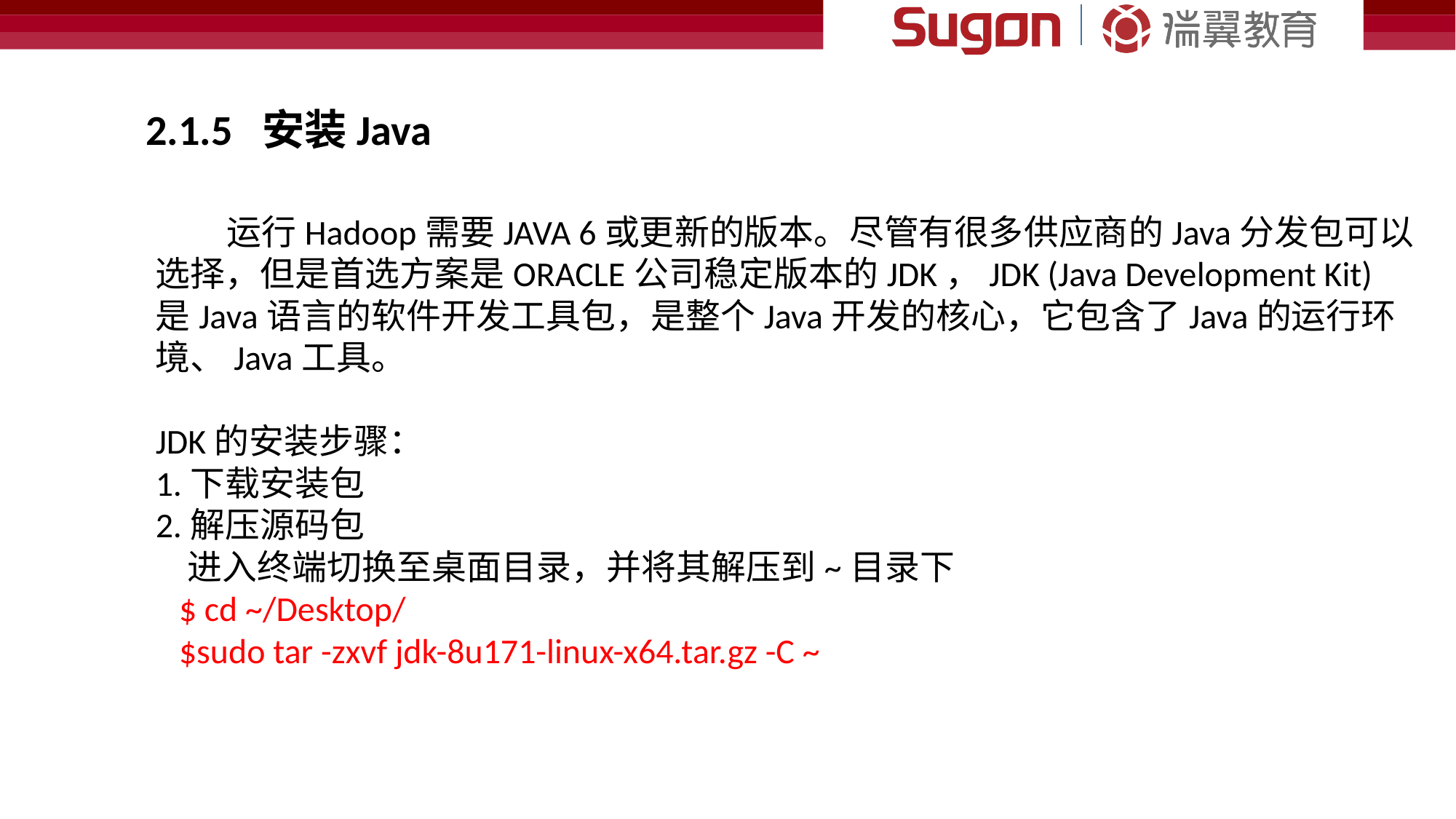

2.1.5  安装Java
        运行Hadoop需要JAVA 6或更新的版本。尽管有很多供应商的Java分发包可以选择，但是首选方案是ORACLE公司稳定版本的JDK，JDK (Java Development Kit)是Java语言的软件开发工具包，是整个Java开发的核心，它包含了Java的运行环境、Java工具。

JDK的安装步骤：
1.下载安装包
2.解压源码包
   进入终端切换至桌面目录，并将其解压到~目录下
   $ cd ~/Desktop/
   $sudo tar -zxvf jdk-8u171-linux-x64.tar.gz -C ~